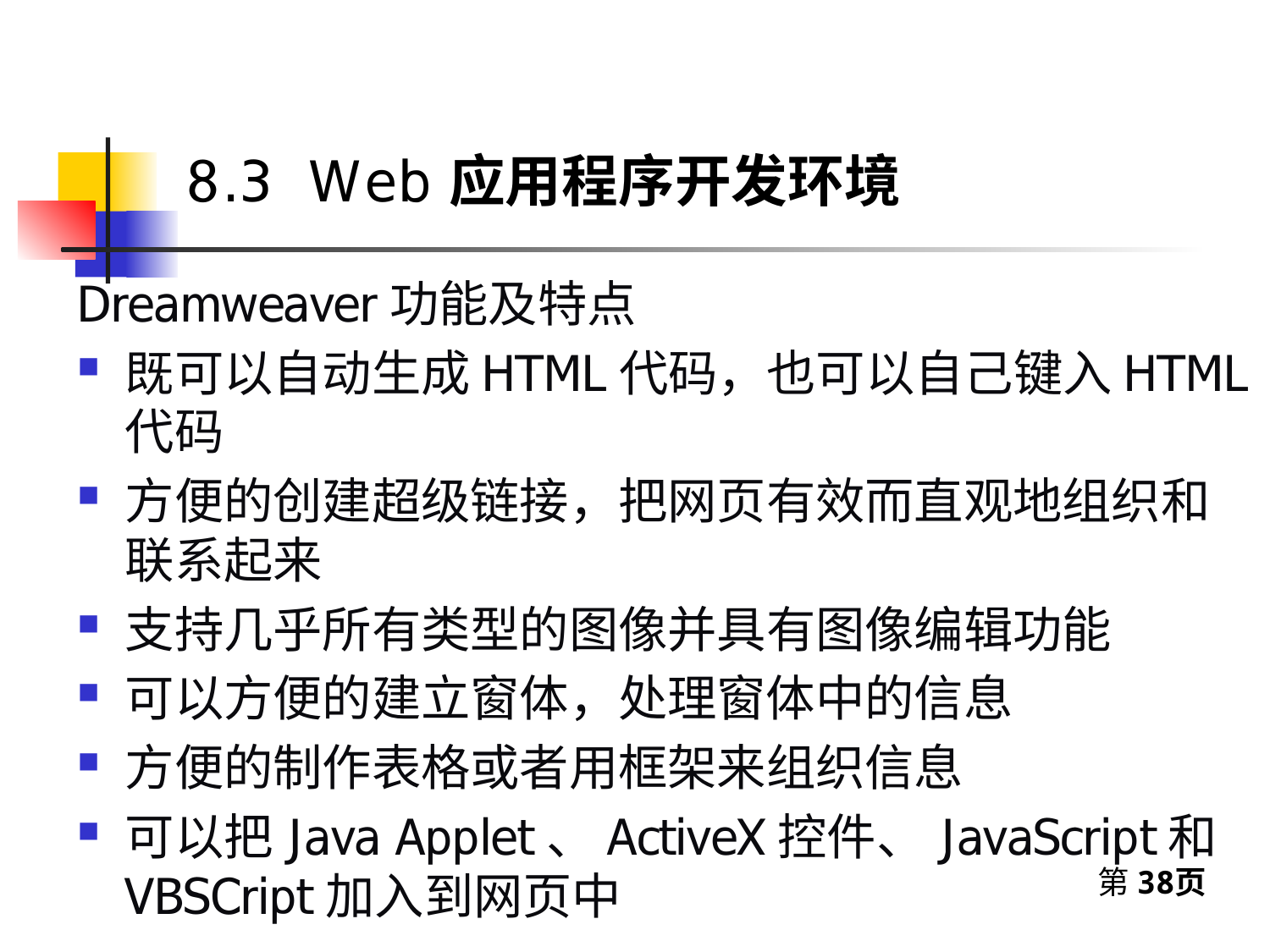

8.3  Web应用程序开发环境
Dreamweaver功能及特点
既可以自动生成HTML代码，也可以自己键入HTML代码
方便的创建超级链接，把网页有效而直观地组织和联系起来
支持几乎所有类型的图像并具有图像编辑功能
可以方便的建立窗体，处理窗体中的信息
方便的制作表格或者用框架来组织信息
可以把Java Applet、ActiveX控件、JavaScript和VBSCript加入到网页中